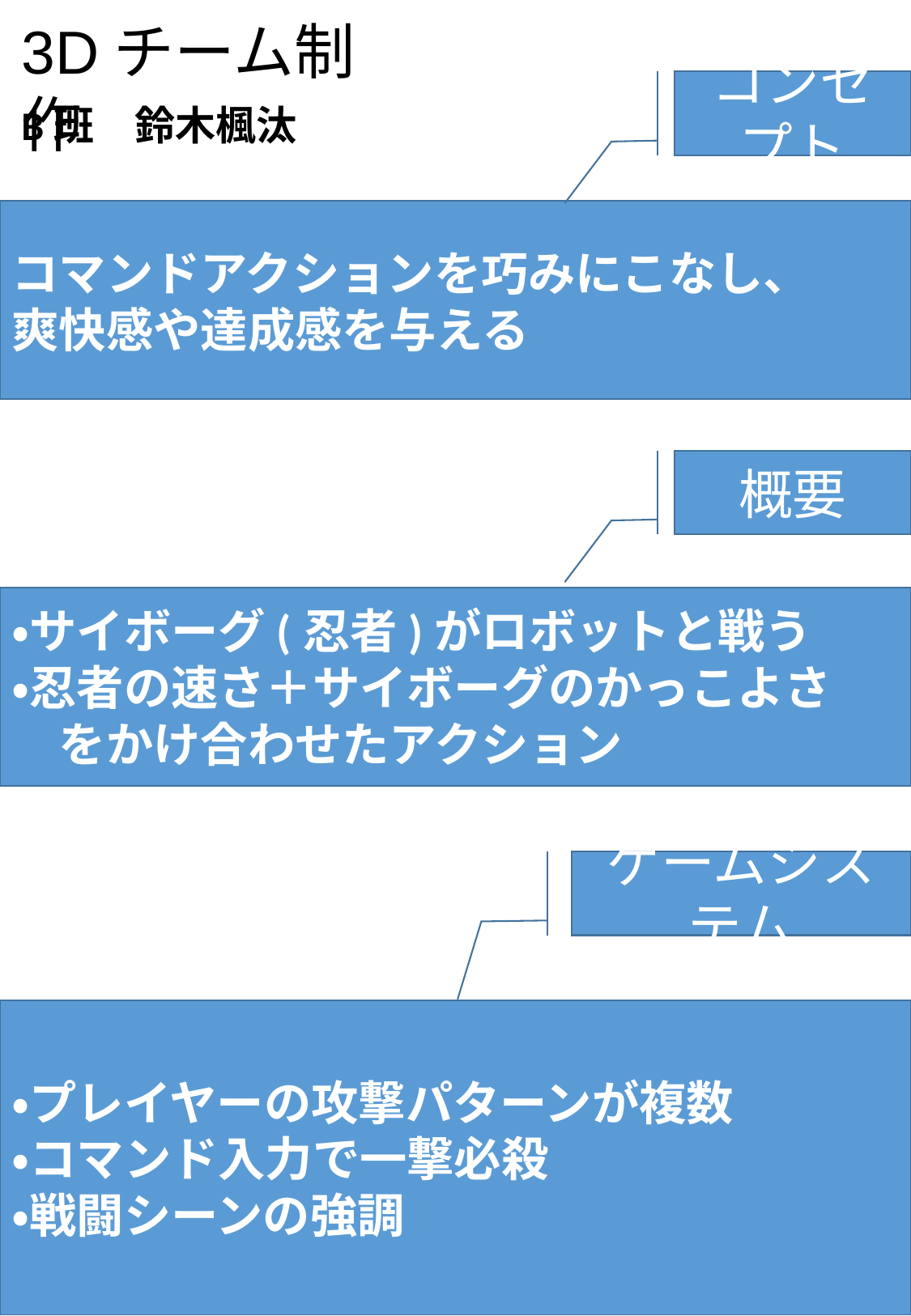

3Dチーム制作
コンセプト
B班　鈴木楓汰
コマンドアクションを巧みにこなし、
爽快感や達成感を与える

。

概要
・サイボーグ(忍者)がロボットと戦う
・忍者の速さ＋サイボーグのかっこよさ
　をかけ合わせたアクション
ゲームシステム
・プレイヤーの攻撃パターンが複数
・コマンド入力で一撃必殺
・戦闘シーンの強調